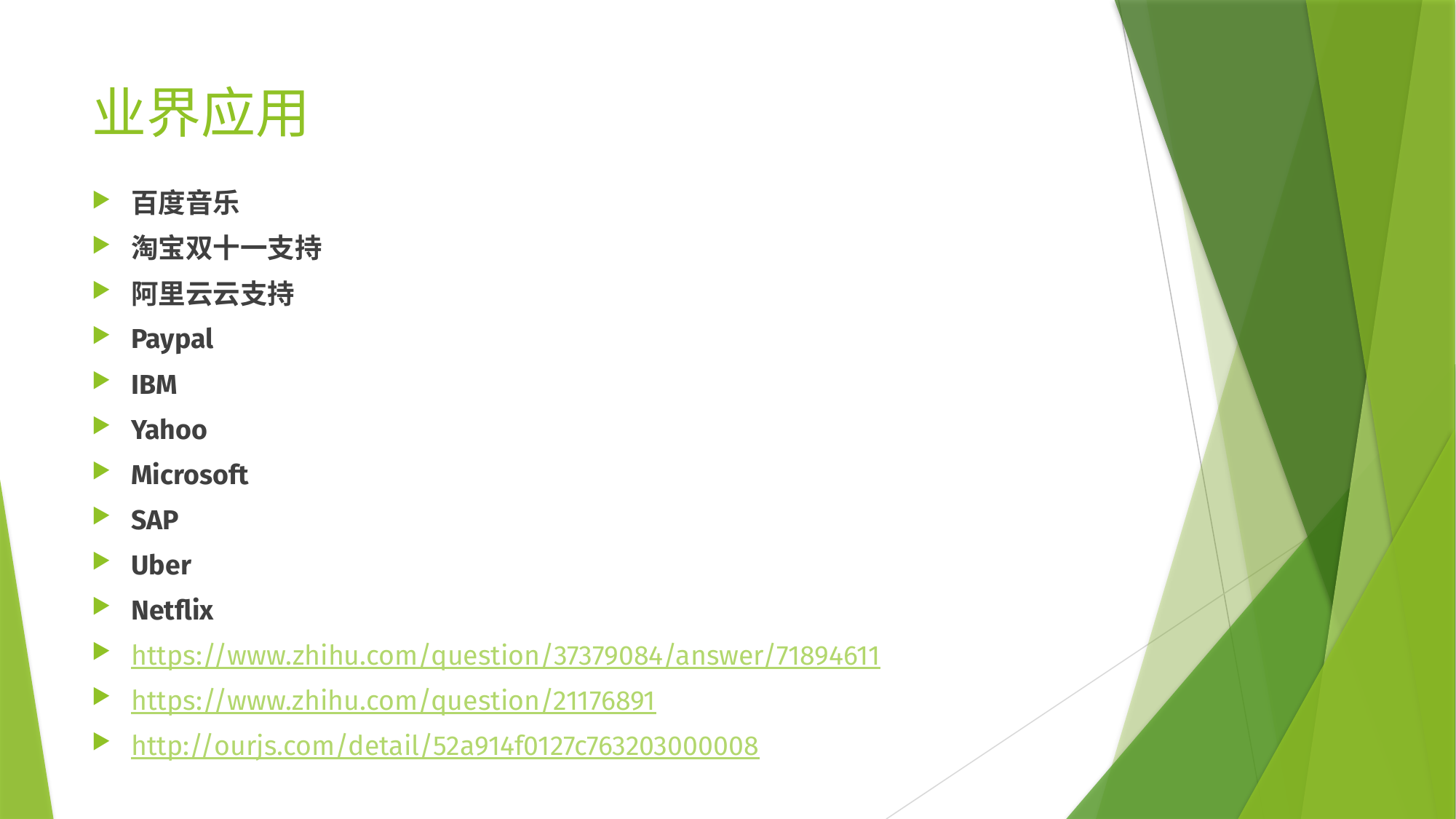

# 业界应用
百度音乐
淘宝双十一支持
阿里云云支持
Paypal
IBM
Yahoo
Microsoft
SAP
Uber
Netflix
https://www.zhihu.com/question/37379084/answer/71894611
https://www.zhihu.com/question/21176891
http://ourjs.com/detail/52a914f0127c763203000008